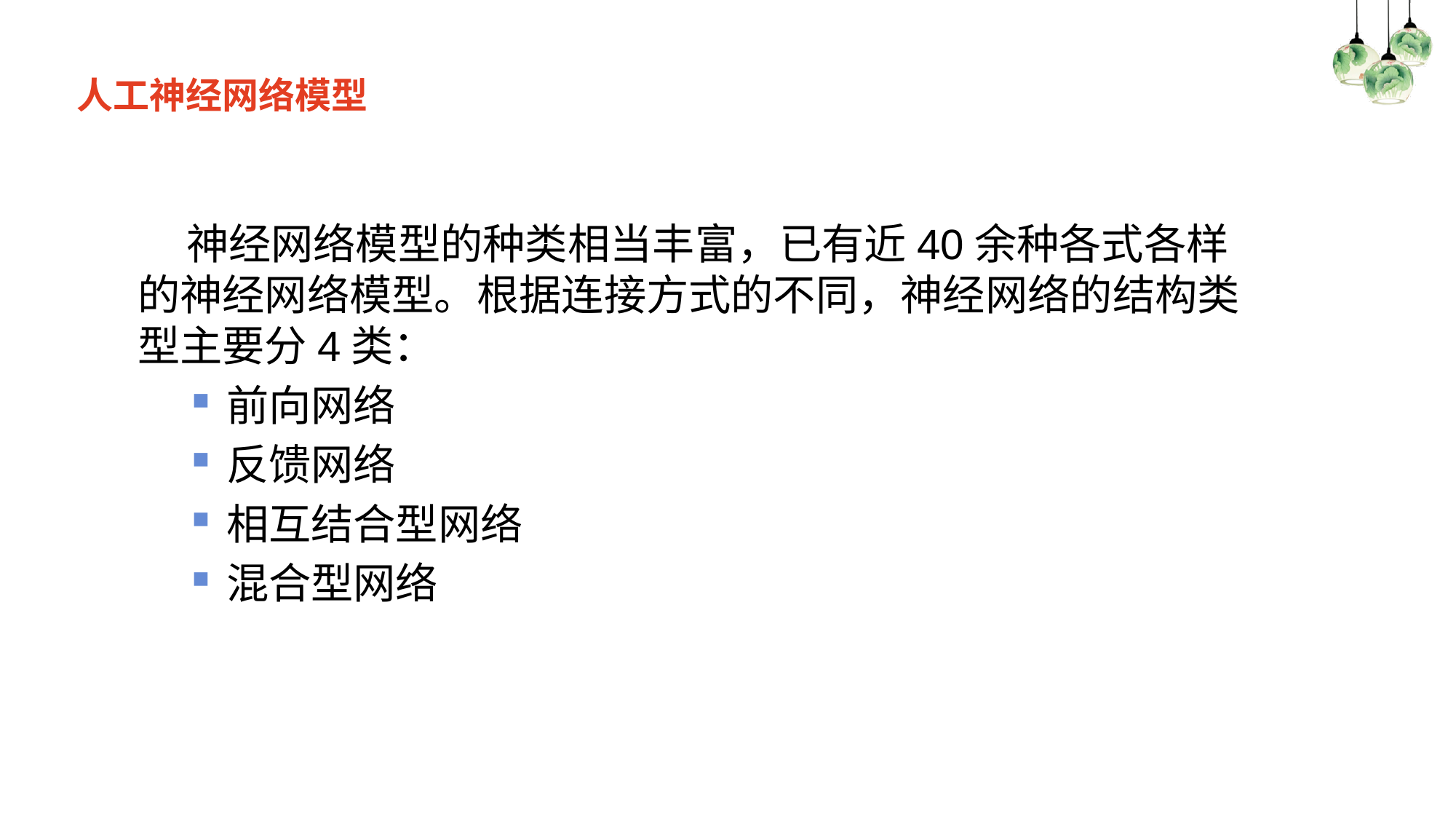

人工神经网络模型
    神经网络模型的种类相当丰富，已有近40余种各式各样的神经网络模型。根据连接方式的不同，神经网络的结构类型主要分4类：
前向网络
反馈网络
相互结合型网络
混合型网络